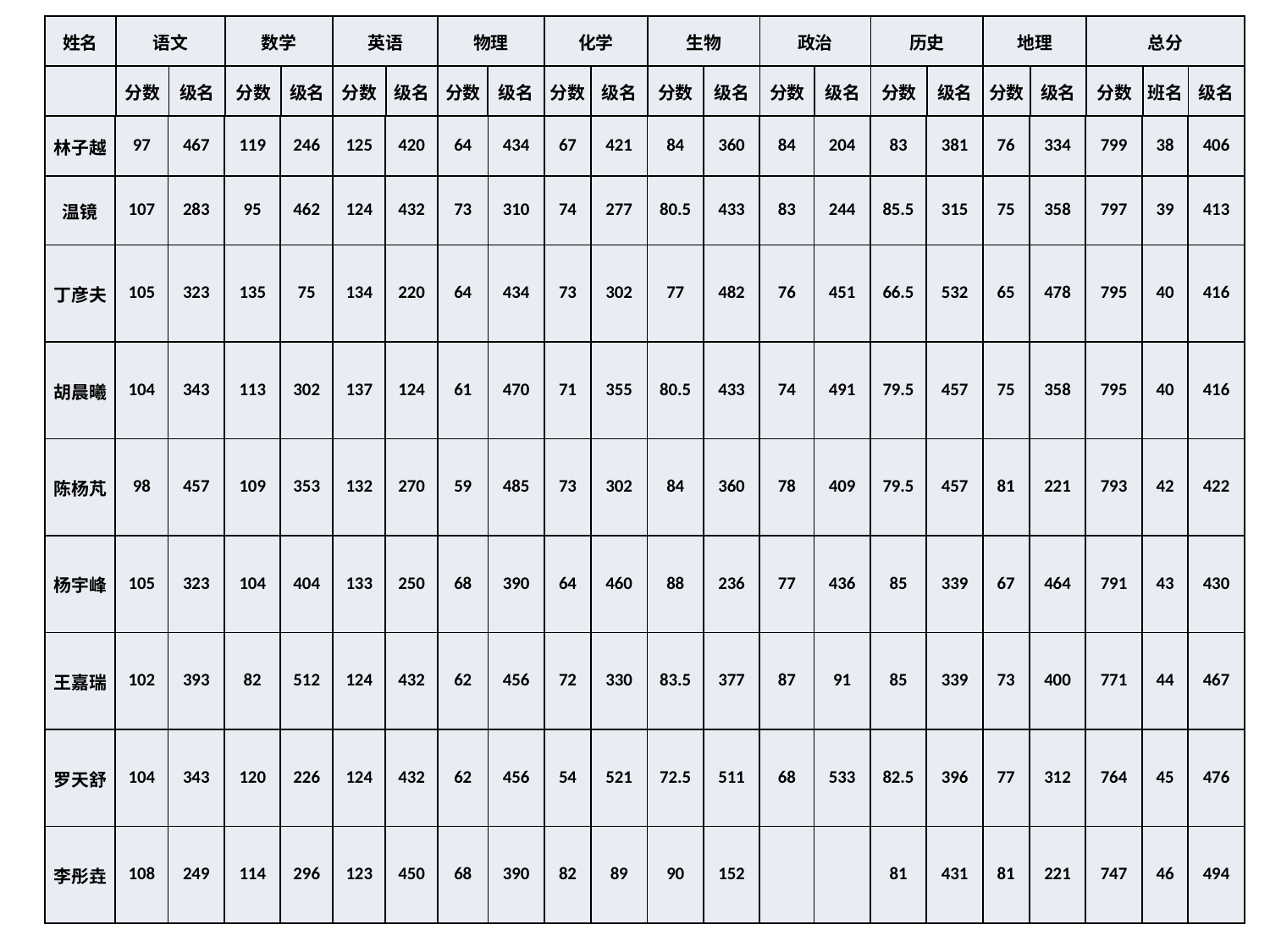

| 姓名 | 语文 |  | 数学 |  | 英语 |  | 物理 |  | 化学 |  | 生物 |  | 政治 |  | 历史 |  | 地理 |  | 总分 |  |  |
| --- | --- | --- | --- | --- | --- | --- | --- | --- | --- | --- | --- | --- | --- | --- | --- | --- | --- | --- | --- | --- | --- |
|  | 分数 | 级名 | 分数 | 级名 | 分数 | 级名 | 分数 | 级名 | 分数 | 级名 | 分数 | 级名 | 分数 | 级名 | 分数 | 级名 | 分数 | 级名 | 分数 | 班名 | 级名 |
| 林子越 | 97 | 467 | 119 | 246 | 125 | 420 | 64 | 434 | 67 | 421 | 84 | 360 | 84 | 204 | 83 | 381 | 76 | 334 | 799 | 38 | 406 |
| --- | --- | --- | --- | --- | --- | --- | --- | --- | --- | --- | --- | --- | --- | --- | --- | --- | --- | --- | --- | --- | --- |
| 温镜 | 107 | 283 | 95 | 462 | 124 | 432 | 73 | 310 | 74 | 277 | 80.5 | 433 | 83 | 244 | 85.5 | 315 | 75 | 358 | 797 | 39 | 413 |
| 丁彦夫 | 105 | 323 | 135 | 75 | 134 | 220 | 64 | 434 | 73 | 302 | 77 | 482 | 76 | 451 | 66.5 | 532 | 65 | 478 | 795 | 40 | 416 |
| 胡晨曦 | 104 | 343 | 113 | 302 | 137 | 124 | 61 | 470 | 71 | 355 | 80.5 | 433 | 74 | 491 | 79.5 | 457 | 75 | 358 | 795 | 40 | 416 |
| 陈杨芃 | 98 | 457 | 109 | 353 | 132 | 270 | 59 | 485 | 73 | 302 | 84 | 360 | 78 | 409 | 79.5 | 457 | 81 | 221 | 793 | 42 | 422 |
| 杨宇峰 | 105 | 323 | 104 | 404 | 133 | 250 | 68 | 390 | 64 | 460 | 88 | 236 | 77 | 436 | 85 | 339 | 67 | 464 | 791 | 43 | 430 |
| 王嘉瑞 | 102 | 393 | 82 | 512 | 124 | 432 | 62 | 456 | 72 | 330 | 83.5 | 377 | 87 | 91 | 85 | 339 | 73 | 400 | 771 | 44 | 467 |
| 罗天舒 | 104 | 343 | 120 | 226 | 124 | 432 | 62 | 456 | 54 | 521 | 72.5 | 511 | 68 | 533 | 82.5 | 396 | 77 | 312 | 764 | 45 | 476 |
| 李彤垚 | 108 | 249 | 114 | 296 | 123 | 450 | 68 | 390 | 82 | 89 | 90 | 152 |  |  | 81 | 431 | 81 | 221 | 747 | 46 | 494 |